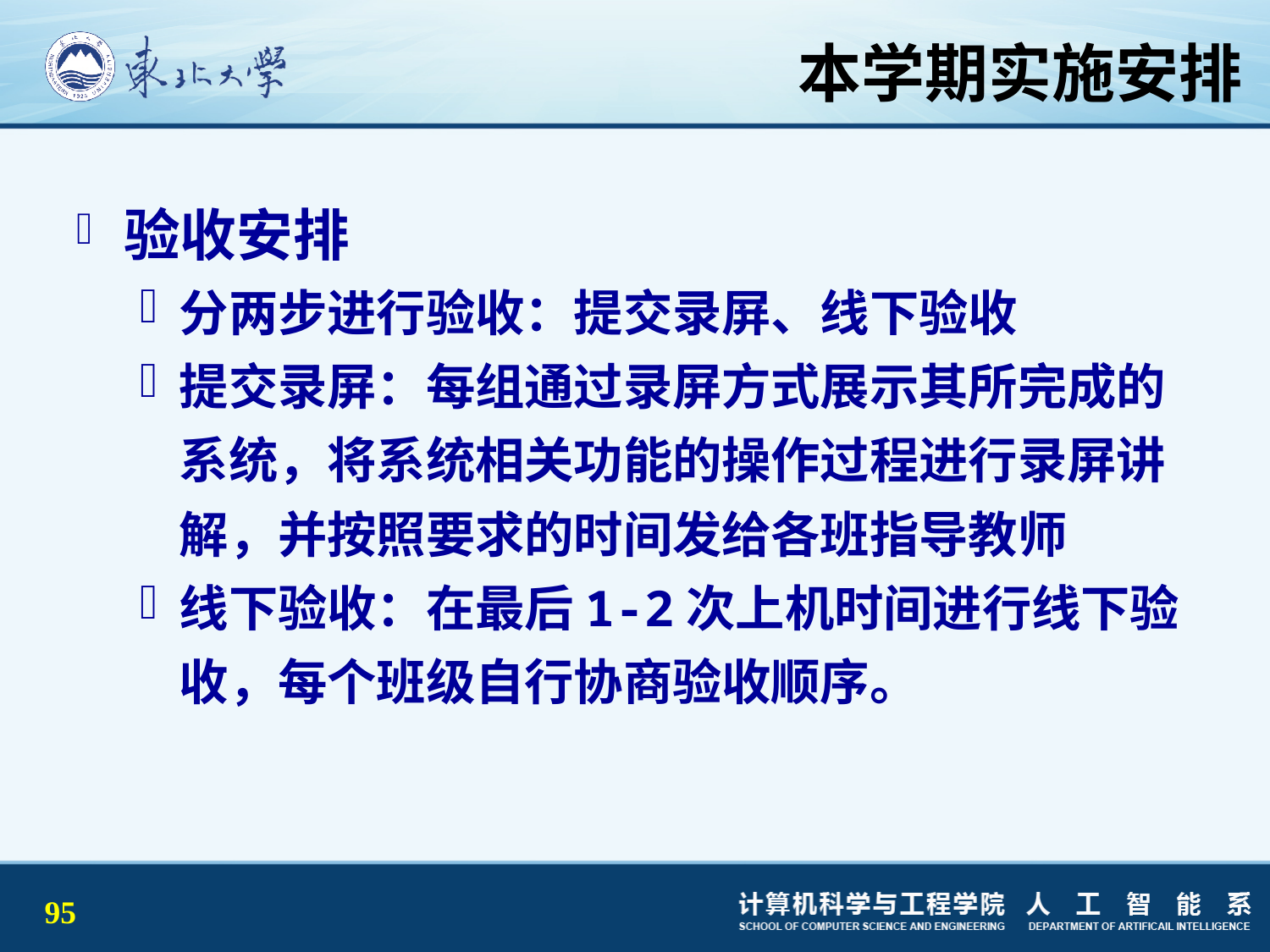

# 本学期实施安排

验收安排
分两步进行验收：提交录屏、线下验收
提交录屏：每组通过录屏方式展示其所完成的系统，将系统相关功能的操作过程进行录屏讲解，并按照要求的时间发给各班指导教师
线下验收：在最后1-2次上机时间进行线下验收，每个班级自行协商验收顺序。